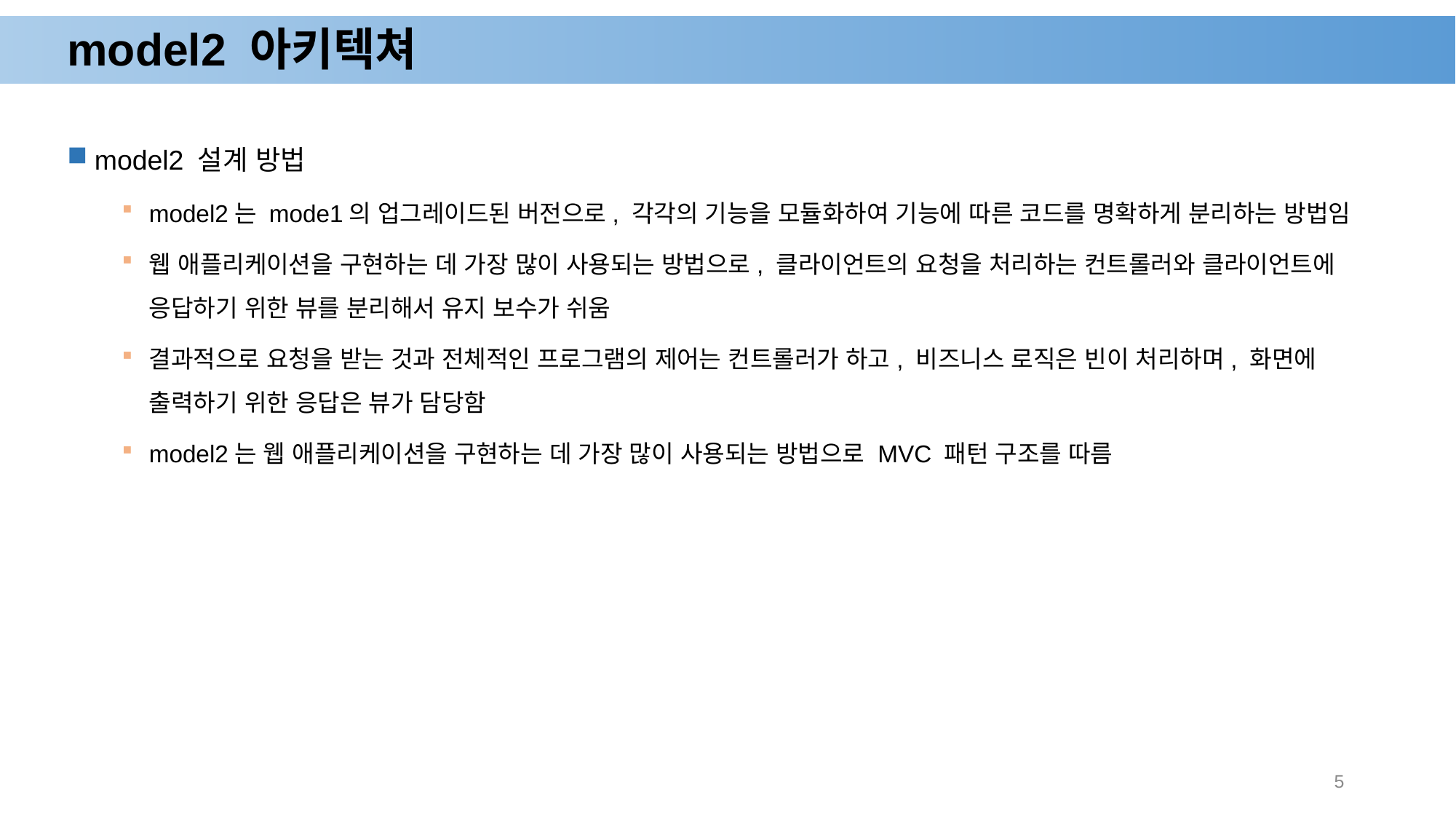

# model2 아키텍쳐
model2 설계 방법
model2는 mode1의 업그레이드된 버전으로, 각각의 기능을 모듈화하여 기능에 따른 코드를 명확하게 분리하는 방법임
웹 애플리케이션을 구현하는 데 가장 많이 사용되는 방법으로, 클라이언트의 요청을 처리하는 컨트롤러와 클라이언트에 응답하기 위한 뷰를 분리해서 유지 보수가 쉬움
결과적으로 요청을 받는 것과 전체적인 프로그램의 제어는 컨트롤러가 하고, 비즈니스 로직은 빈이 처리하며, 화면에 출력하기 위한 응답은 뷰가 담당함
model2는 웹 애플리케이션을 구현하는 데 가장 많이 사용되는 방법으로 MVC 패턴 구조를 따름

5